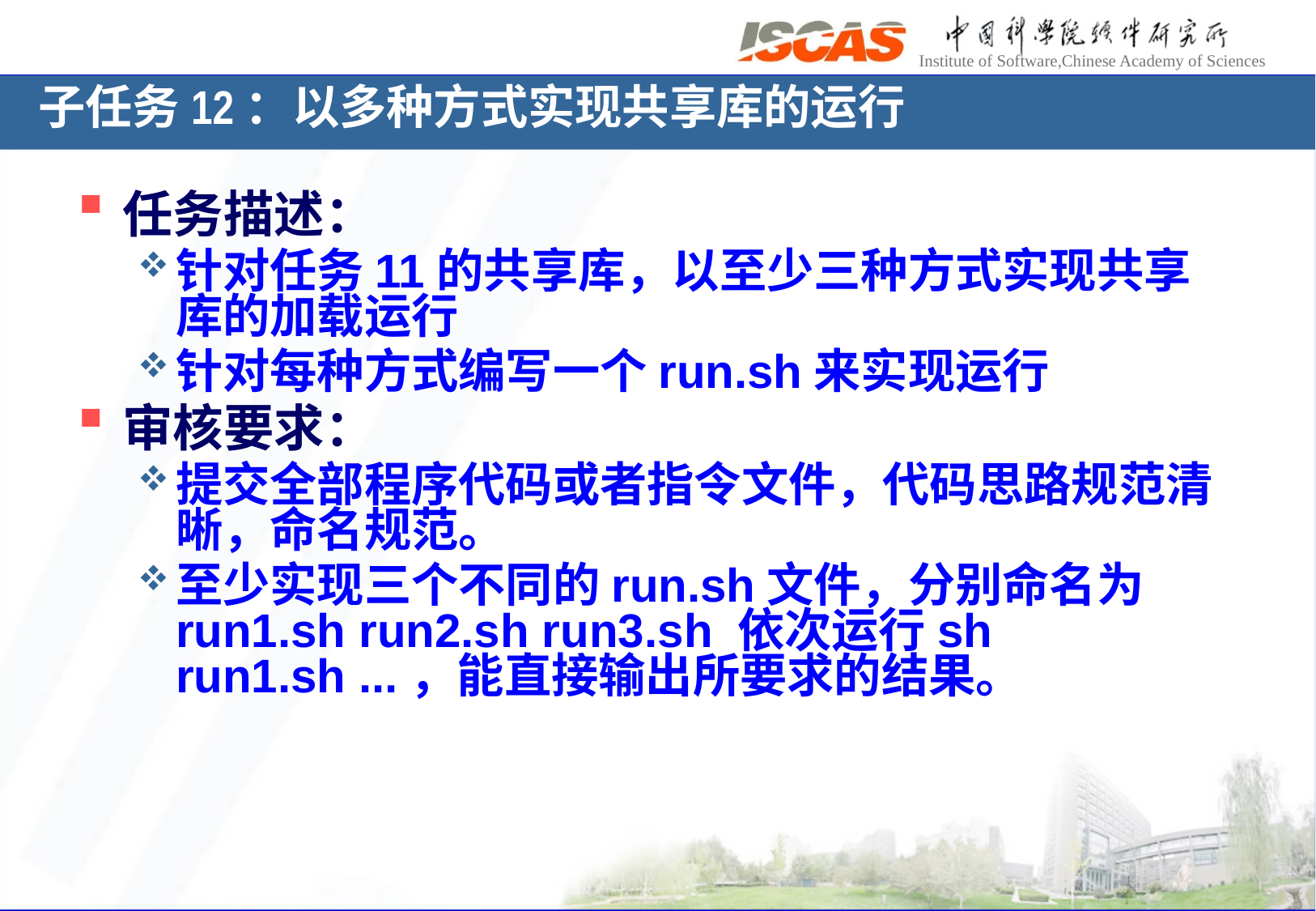

子任务12：以多种方式实现共享库的运行
任务描述：
针对任务11的共享库，以至少三种方式实现共享库的加载运行
针对每种方式编写一个run.sh来实现运行
审核要求：
提交全部程序代码或者指令文件，代码思路规范清晰，命名规范。
至少实现三个不同的run.sh文件，分别命名为run1.sh run2.sh run3.sh 依次运行sh run1.sh ...，能直接输出所要求的结果。